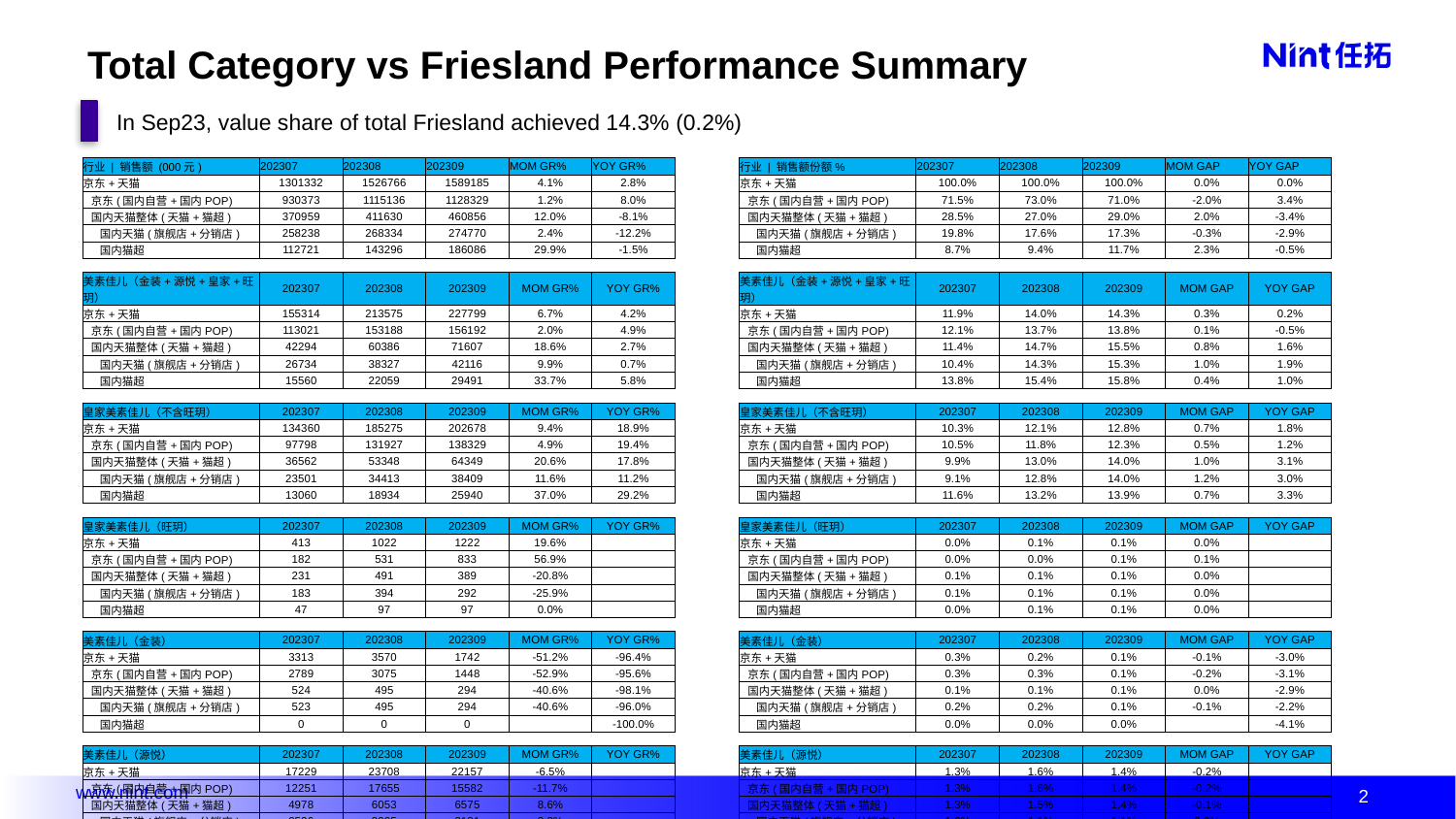

# Total Category vs Friesland Performance Summary
In Sep23, value share of total Friesland achieved 14.3% (0.2%)
| 行业 | 销售额 (000元) | 202307 | 202308 | 202309 | MOM GR% | YOY GR% |  | 行业 | 销售额份额% | 202307 | 202308 | 202309 | MOM GAP | YOY GAP |
| --- | --- | --- | --- | --- | --- | --- | --- | --- | --- | --- | --- | --- |
| 京东+天猫 | 1301332 | 1526766 | 1589185 | 4.1% | 2.8% |  | 京东+天猫 | 100.0% | 100.0% | 100.0% | 0.0% | 0.0% |
| 京东(国内自营+国内POP) | 930373 | 1115136 | 1128329 | 1.2% | 8.0% |  | 京东(国内自营+国内POP) | 71.5% | 73.0% | 71.0% | -2.0% | 3.4% |
| 国内天猫整体(天猫+猫超) | 370959 | 411630 | 460856 | 12.0% | -8.1% |  | 国内天猫整体(天猫+猫超) | 28.5% | 27.0% | 29.0% | 2.0% | -3.4% |
| 国内天猫(旗舰店+分销店) | 258238 | 268334 | 274770 | 2.4% | -12.2% |  | 国内天猫(旗舰店+分销店) | 19.8% | 17.6% | 17.3% | -0.3% | -2.9% |
| 国内猫超 | 112721 | 143296 | 186086 | 29.9% | -1.5% |  | 国内猫超 | 8.7% | 9.4% | 11.7% | 2.3% | -0.5% |
|  |  |  |  |  |  |  |  |  |  |  |  |  |
| 美素佳儿（金装+源悦+皇家+旺玥） | 202307 | 202308 | 202309 | MOM GR% | YOY GR% |  | 美素佳儿（金装+源悦+皇家+旺玥） | 202307 | 202308 | 202309 | MOM GAP | YOY GAP |
| 京东+天猫 | 155314 | 213575 | 227799 | 6.7% | 4.2% |  | 京东+天猫 | 11.9% | 14.0% | 14.3% | 0.3% | 0.2% |
| 京东(国内自营+国内POP) | 113021 | 153188 | 156192 | 2.0% | 4.9% |  | 京东(国内自营+国内POP) | 12.1% | 13.7% | 13.8% | 0.1% | -0.5% |
| 国内天猫整体(天猫+猫超) | 42294 | 60386 | 71607 | 18.6% | 2.7% |  | 国内天猫整体(天猫+猫超) | 11.4% | 14.7% | 15.5% | 0.8% | 1.6% |
| 国内天猫(旗舰店+分销店) | 26734 | 38327 | 42116 | 9.9% | 0.7% |  | 国内天猫(旗舰店+分销店) | 10.4% | 14.3% | 15.3% | 1.0% | 1.9% |
| 国内猫超 | 15560 | 22059 | 29491 | 33.7% | 5.8% |  | 国内猫超 | 13.8% | 15.4% | 15.8% | 0.4% | 1.0% |
|  |  |  |  |  |  |  |  |  |  |  |  |  |
| 皇家美素佳儿（不含旺玥） | 202307 | 202308 | 202309 | MOM GR% | YOY GR% |  | 皇家美素佳儿（不含旺玥） | 202307 | 202308 | 202309 | MOM GAP | YOY GAP |
| 京东+天猫 | 134360 | 185275 | 202678 | 9.4% | 18.9% |  | 京东+天猫 | 10.3% | 12.1% | 12.8% | 0.7% | 1.8% |
| 京东(国内自营+国内POP) | 97798 | 131927 | 138329 | 4.9% | 19.4% |  | 京东(国内自营+国内POP) | 10.5% | 11.8% | 12.3% | 0.5% | 1.2% |
| 国内天猫整体(天猫+猫超) | 36562 | 53348 | 64349 | 20.6% | 17.8% |  | 国内天猫整体(天猫+猫超) | 9.9% | 13.0% | 14.0% | 1.0% | 3.1% |
| 国内天猫(旗舰店+分销店) | 23501 | 34413 | 38409 | 11.6% | 11.2% |  | 国内天猫(旗舰店+分销店) | 9.1% | 12.8% | 14.0% | 1.2% | 3.0% |
| 国内猫超 | 13060 | 18934 | 25940 | 37.0% | 29.2% |  | 国内猫超 | 11.6% | 13.2% | 13.9% | 0.7% | 3.3% |
|  |  |  |  |  |  |  |  |  |  |  |  |  |
| 皇家美素佳儿（旺玥） | 202307 | 202308 | 202309 | MOM GR% | YOY GR% |  | 皇家美素佳儿（旺玥） | 202307 | 202308 | 202309 | MOM GAP | YOY GAP |
| 京东+天猫 | 413 | 1022 | 1222 | 19.6% |  |  | 京东+天猫 | 0.0% | 0.1% | 0.1% | 0.0% |  |
| 京东(国内自营+国内POP) | 182 | 531 | 833 | 56.9% |  |  | 京东(国内自营+国内POP) | 0.0% | 0.0% | 0.1% | 0.1% |  |
| 国内天猫整体(天猫+猫超) | 231 | 491 | 389 | -20.8% |  |  | 国内天猫整体(天猫+猫超) | 0.1% | 0.1% | 0.1% | 0.0% |  |
| 国内天猫(旗舰店+分销店) | 183 | 394 | 292 | -25.9% |  |  | 国内天猫(旗舰店+分销店) | 0.1% | 0.1% | 0.1% | 0.0% |  |
| 国内猫超 | 47 | 97 | 97 | 0.0% |  |  | 国内猫超 | 0.0% | 0.1% | 0.1% | 0.0% |  |
|  |  |  |  |  |  |  |  |  |  |  |  |  |
| 美素佳儿（金装） | 202307 | 202308 | 202309 | MOM GR% | YOY GR% |  | 美素佳儿（金装） | 202307 | 202308 | 202309 | MOM GAP | YOY GAP |
| 京东+天猫 | 3313 | 3570 | 1742 | -51.2% | -96.4% |  | 京东+天猫 | 0.3% | 0.2% | 0.1% | -0.1% | -3.0% |
| 京东(国内自营+国内POP) | 2789 | 3075 | 1448 | -52.9% | -95.6% |  | 京东(国内自营+国内POP) | 0.3% | 0.3% | 0.1% | -0.2% | -3.1% |
| 国内天猫整体(天猫+猫超) | 524 | 495 | 294 | -40.6% | -98.1% |  | 国内天猫整体(天猫+猫超) | 0.1% | 0.1% | 0.1% | 0.0% | -2.9% |
| 国内天猫(旗舰店+分销店) | 523 | 495 | 294 | -40.6% | -96.0% |  | 国内天猫(旗舰店+分销店) | 0.2% | 0.2% | 0.1% | -0.1% | -2.2% |
| 国内猫超 | 0 | 0 | 0 |  | -100.0% |  | 国内猫超 | 0.0% | 0.0% | 0.0% |  | -4.1% |
|  |  |  |  |  |  |  |  |  |  |  |  |  |
| 美素佳儿（源悦） | 202307 | 202308 | 202309 | MOM GR% | YOY GR% |  | 美素佳儿（源悦） | 202307 | 202308 | 202309 | MOM GAP | YOY GAP |
| 京东+天猫 | 17229 | 23708 | 22157 | -6.5% |  |  | 京东+天猫 | 1.3% | 1.6% | 1.4% | -0.2% |  |
| 京东(国内自营+国内POP) | 12251 | 17655 | 15582 | -11.7% |  |  | 京东(国内自营+国内POP) | 1.3% | 1.6% | 1.4% | -0.2% |  |
| 国内天猫整体(天猫+猫超) | 4978 | 6053 | 6575 | 8.6% |  |  | 国内天猫整体(天猫+猫超) | 1.3% | 1.5% | 1.4% | -0.1% |  |
| 国内天猫(旗舰店+分销店) | 2526 | 3025 | 3121 | 3.2% |  |  | 国内天猫(旗舰店+分销店) | 1.0% | 1.1% | 1.1% | 0.0% |  |
| 国内猫超 | 2452 | 3028 | 3454 | 14.1% |  |  | 国内猫超 | 2.2% | 2.1% | 1.9% | -0.2% |  |